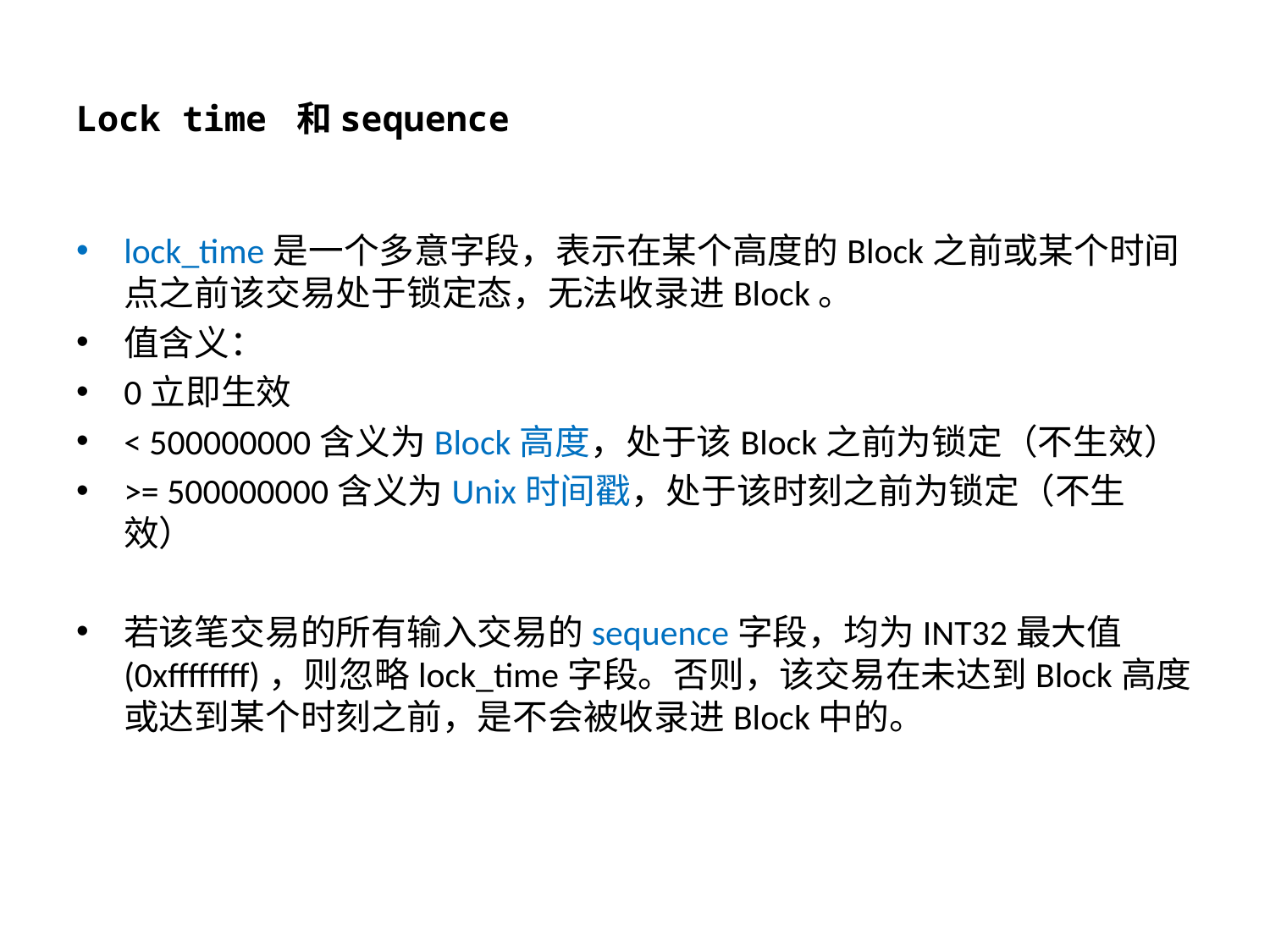

# Lock time 和sequence
lock_time是一个多意字段，表示在某个高度的Block之前或某个时间点之前该交易处于锁定态，无法收录进Block。
值含义：
0立即生效
< 500000000含义为Block高度，处于该Block之前为锁定（不生效）
>= 500000000含义为Unix时间戳，处于该时刻之前为锁定（不生效）

若该笔交易的所有输入交易的sequence字段，均为INT32最大值(0xffffffff)，则忽略lock_time字段。否则，该交易在未达到Block高度或达到某个时刻之前，是不会被收录进Block中的。